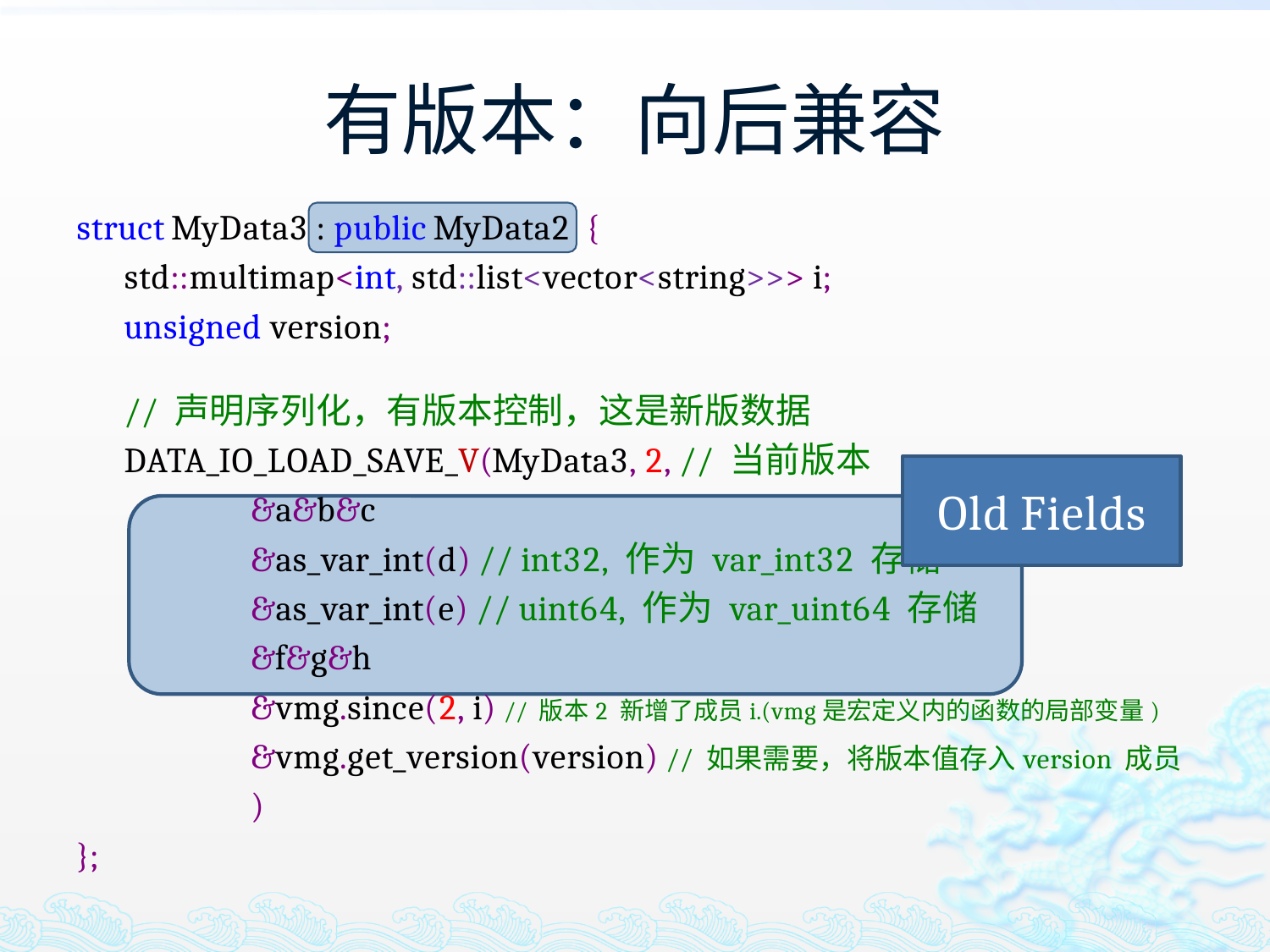

# 有版本：向后兼容
struct MyData3 : public MyData2  {
	std::multimap<int, std::list<vector<string>>> i;
 	unsigned version;
	// 声明序列化，有版本控制，这是新版数据
	DATA_IO_LOAD_SAVE_V(MyData3, 2, // 当前版本
		&a&b&c
		&as_var_int(d) // int32, 作为 var_int32 存储
		&as_var_int(e) // uint64, 作为 var_uint64 存储
		&f&g&h
		&vmg.since(2, i) // 版本2 新增了成员i.(vmg是宏定义内的函数的局部变量)
		&vmg.get_version(version) // 如果需要，将版本值存入version 成员
		)
};

Old Fields